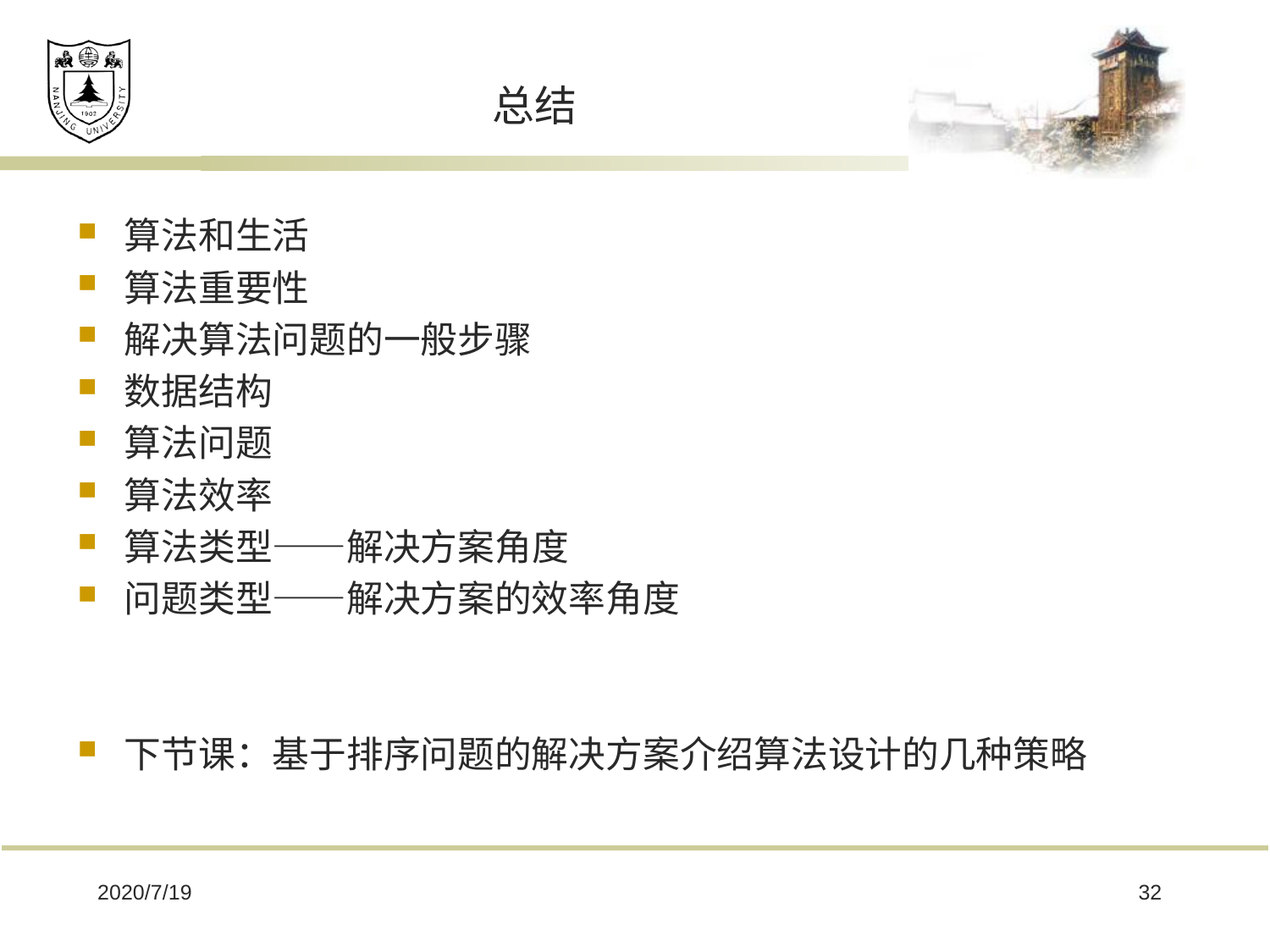

# 总结
算法和生活
算法重要性
解决算法问题的一般步骤
数据结构
算法问题
算法效率
算法类型——解决方案角度
问题类型——解决方案的效率角度

下节课：基于排序问题的解决方案介绍算法设计的几种策略
2020/7/19
32